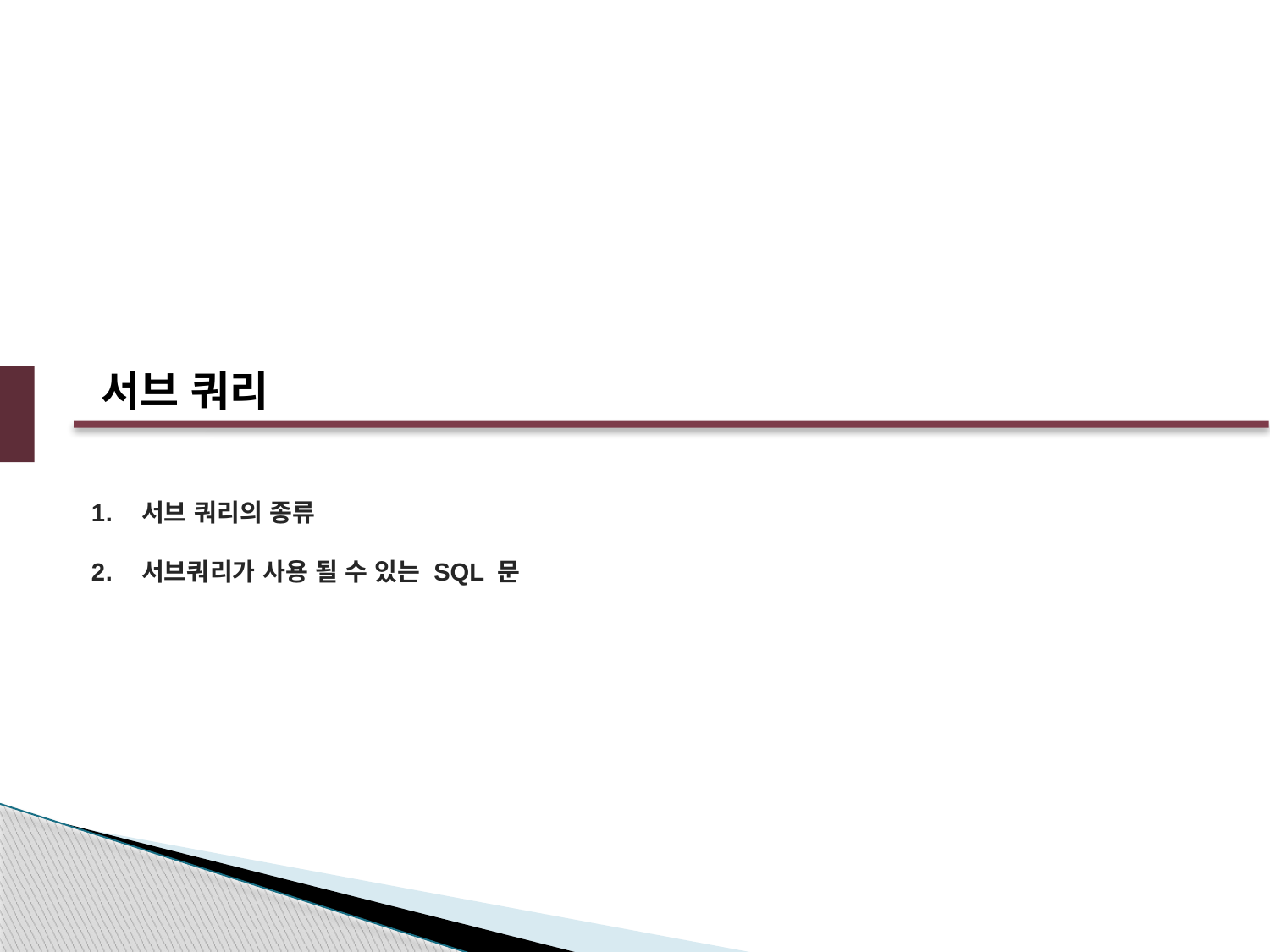

서브 쿼리

서브 쿼리의 종류
서브쿼리가 사용 될 수 있는 SQL 문